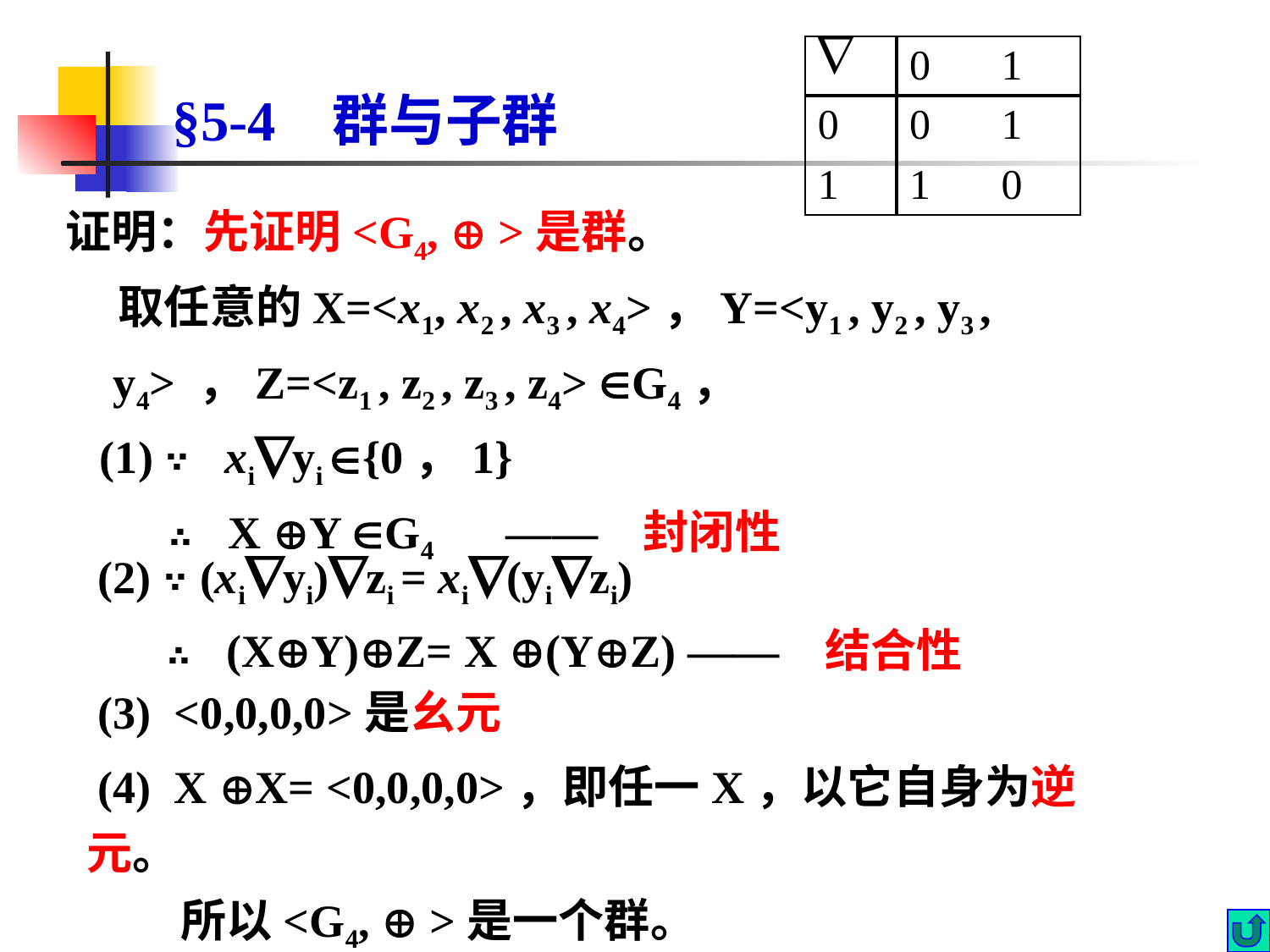

# §5-4   群与子群
| ∇ | 0 | 1 |
| --- | --- | --- |
| 0 | 0 | 1 |
| 1 | 1 | 0 |
证明：先证明<G4, ⊕ >是群。
    取任意的X=<x1, x2 , x3 , x4>，Y=<y1 , y2 , y3 , y4> ，Z=<z1 , z2 , z3 , z4> ∈G4，
   (1) ∵   xi∇yi ∈{0，1}
         ∴   X ⊕Y ∈G4           ——   封闭性
 (2) ∵ (xi∇yi)∇zi = xi∇(yi∇zi)
       ∴   (X⊕Y)⊕Z= X ⊕(Y⊕Z) ——   结合性
 (3)  <0,0,0,0>是幺元
 (4)  X ⊕X= <0,0,0,0>，即任一X，以它自身为逆元。
        所以<G4, ⊕ >是一个群。
40